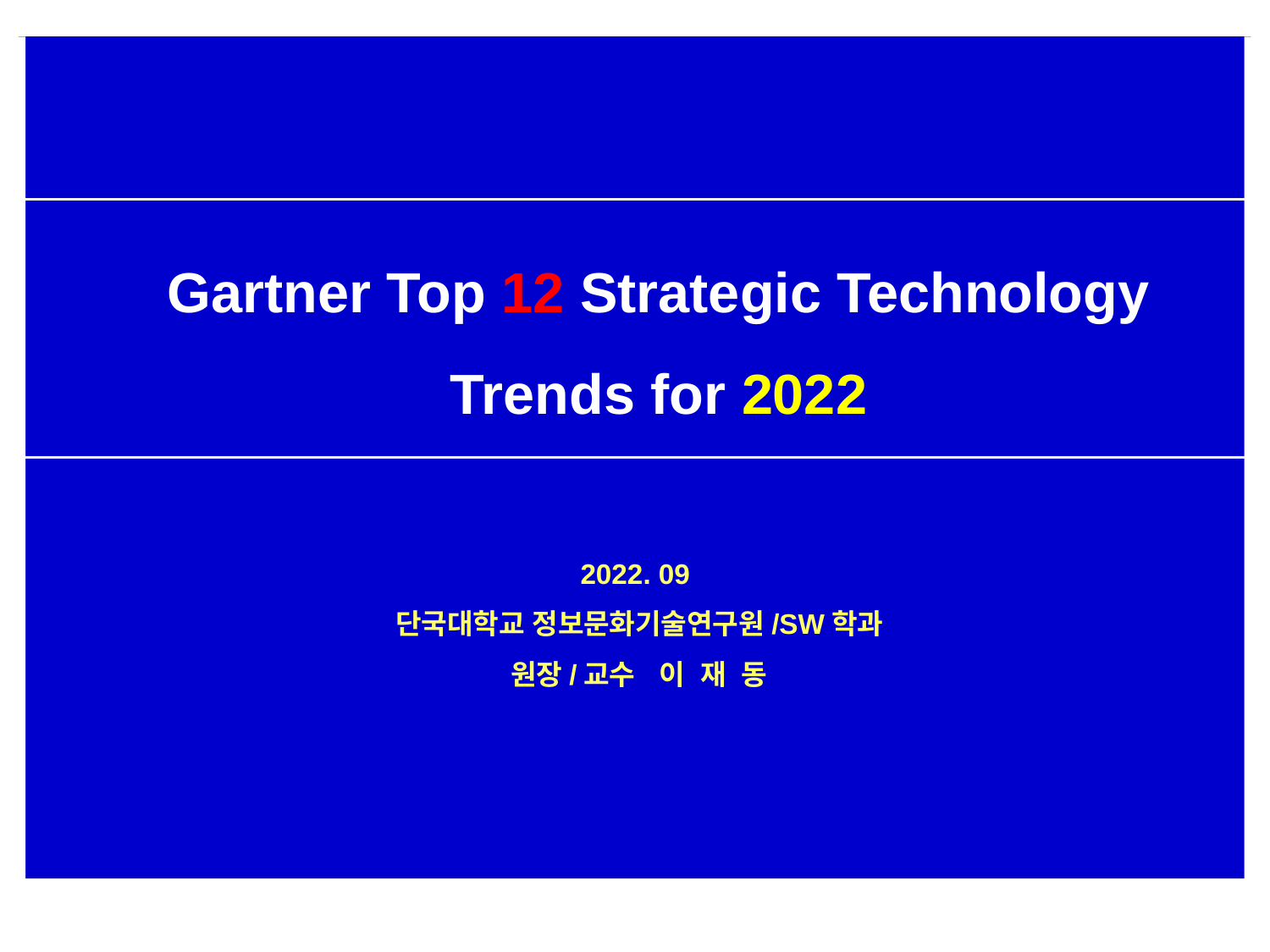

Gartner Top 12 Strategic Technology Trends for 2022
2022. 09
단국대학교 정보문화기술연구원/SW학과
원장/교수   이  재  동